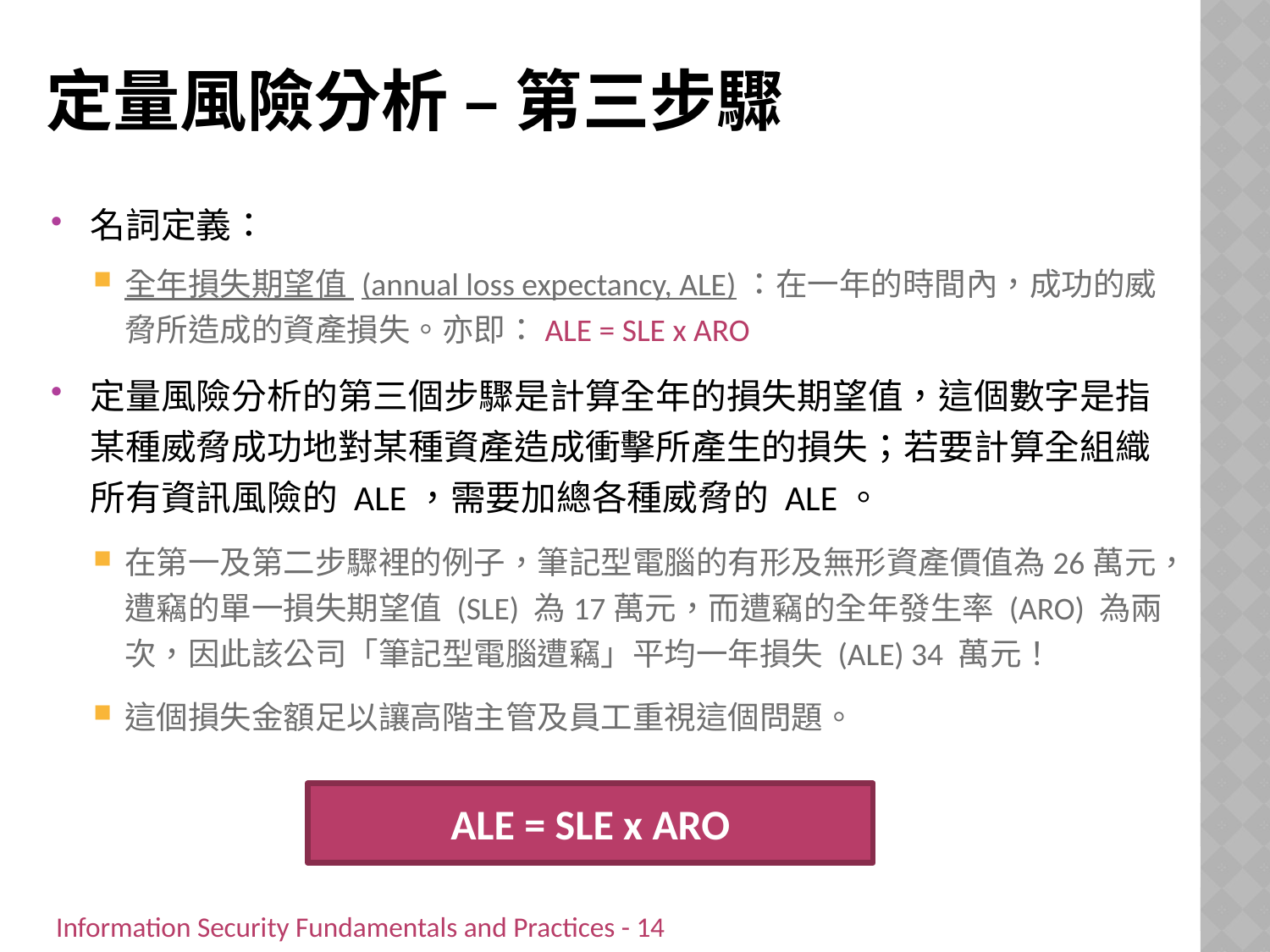

# 定量風險分析 – 第三步驟
名詞定義：
全年損失期望值 (annual loss expectancy, ALE)：在一年的時間內，成功的威脅所造成的資產損失。亦即：ALE = SLE x ARO
定量風險分析的第三個步驟是計算全年的損失期望值，這個數字是指某種威脅成功地對某種資產造成衝擊所產生的損失；若要計算全組織所有資訊風險的 ALE，需要加總各種威脅的 ALE。
在第一及第二步驟裡的例子，筆記型電腦的有形及無形資產價值為26萬元，遭竊的單一損失期望值 (SLE) 為17萬元，而遭竊的全年發生率 (ARO) 為兩次，因此該公司「筆記型電腦遭竊」平均一年損失 (ALE) 34 萬元！
這個損失金額足以讓高階主管及員工重視這個問題。
ALE = SLE x ARO